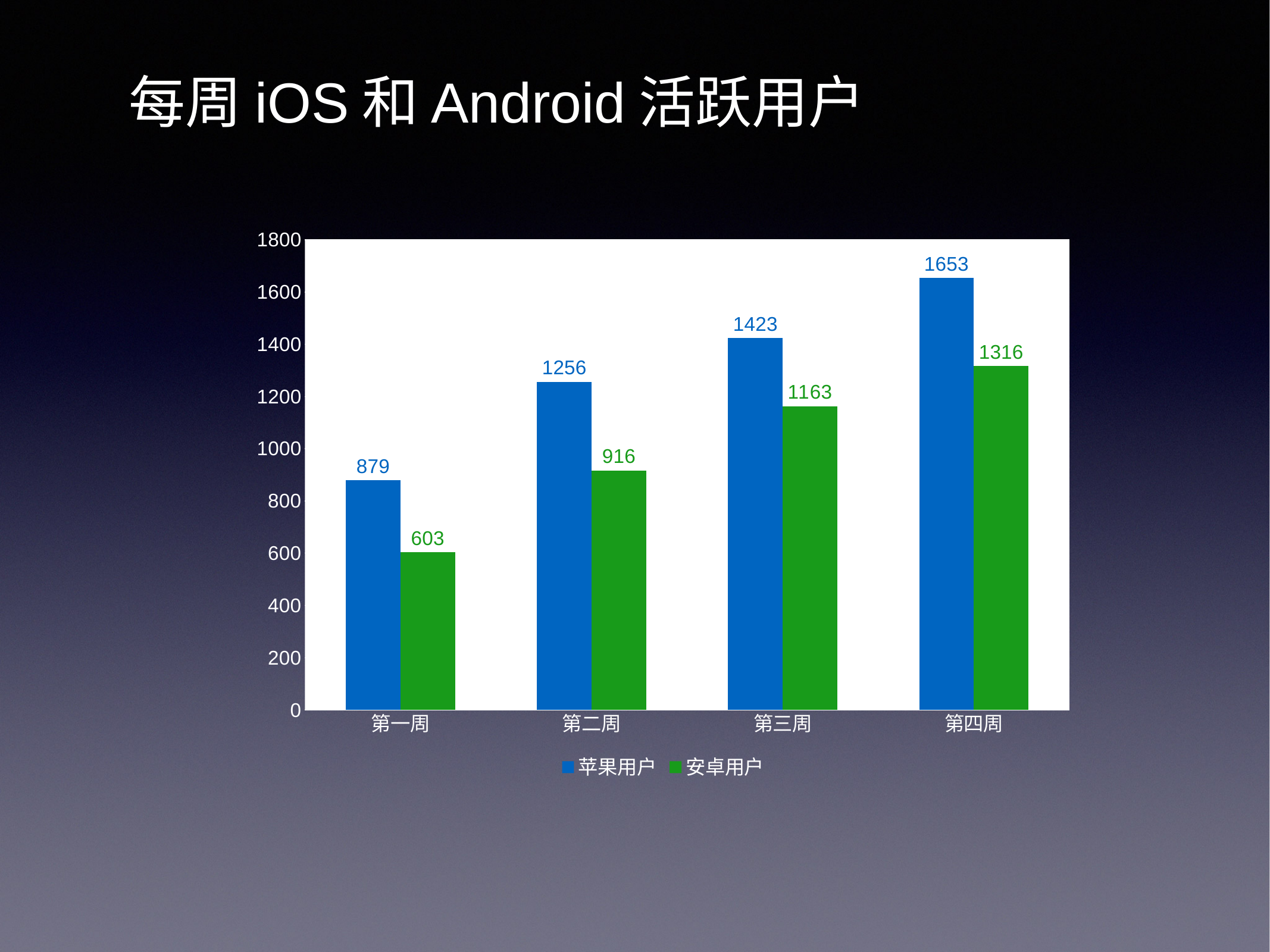

每周iOS和Android活跃用户

### Chart

| Category | 苹果用户 | 安卓用户 |
|---|---|---|
| 第一周 | 879.0 | 603.0 |
| 第二周 | 1256.0 | 916.0 |
| 第三周 | 1423.0 | 1163.0 |
| 第四周 | 1653.0 | 1316.0 |